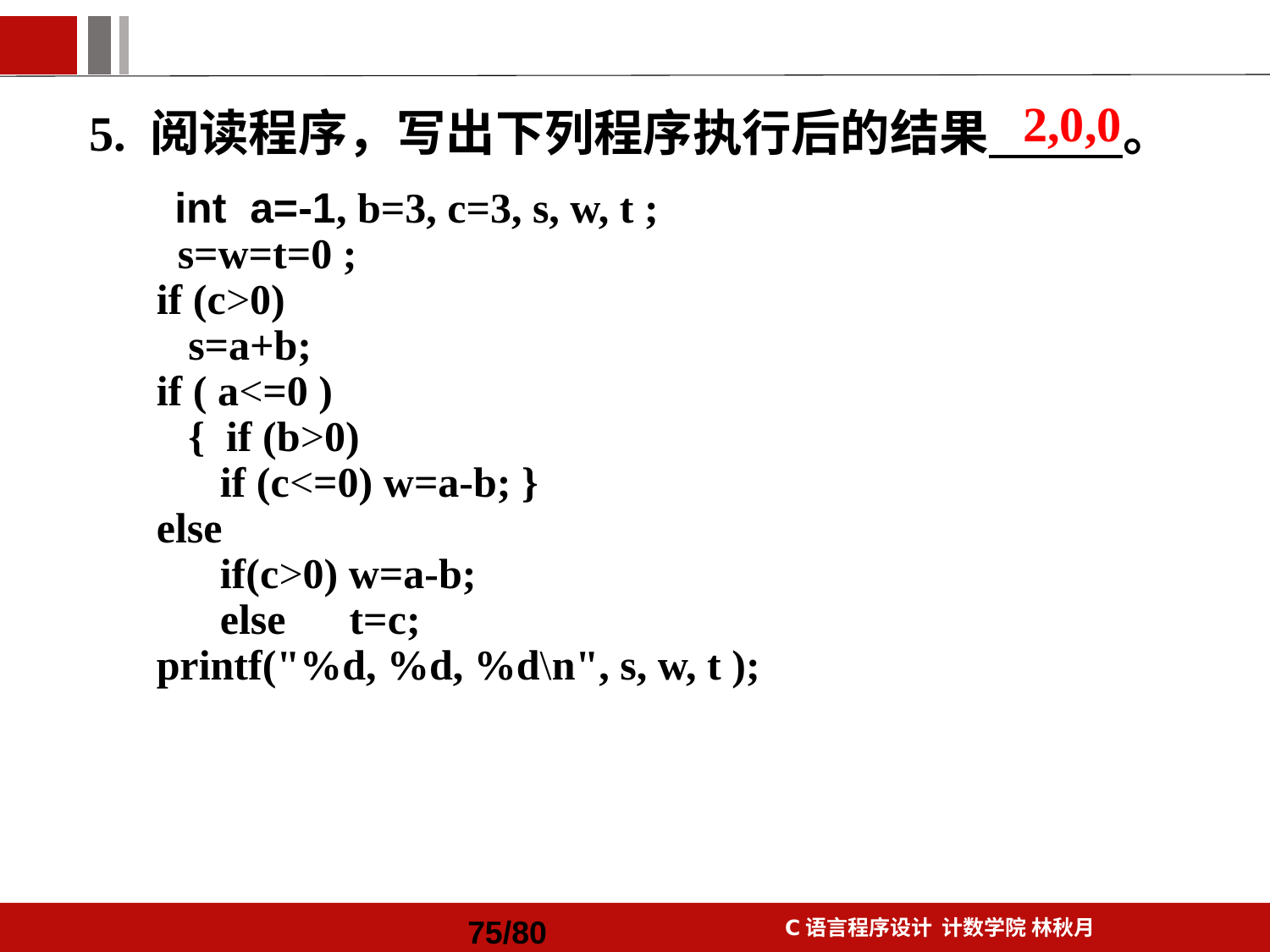

# 5. 阅读程序，写出下列程序执行后的结果            。
 2,0,0
      int  a=-1, b=3, c=3, s, w, t ;
       s=w=t=0 ;
     if (c>0)
        s=a+b;
     if ( a<=0 )
        {  if (b>0)
           if (c<=0) w=a-b; }
     else
           if(c>0) w=a-b;
           else      t=c;
     printf("%d, %d, %d\n", s, w, t );